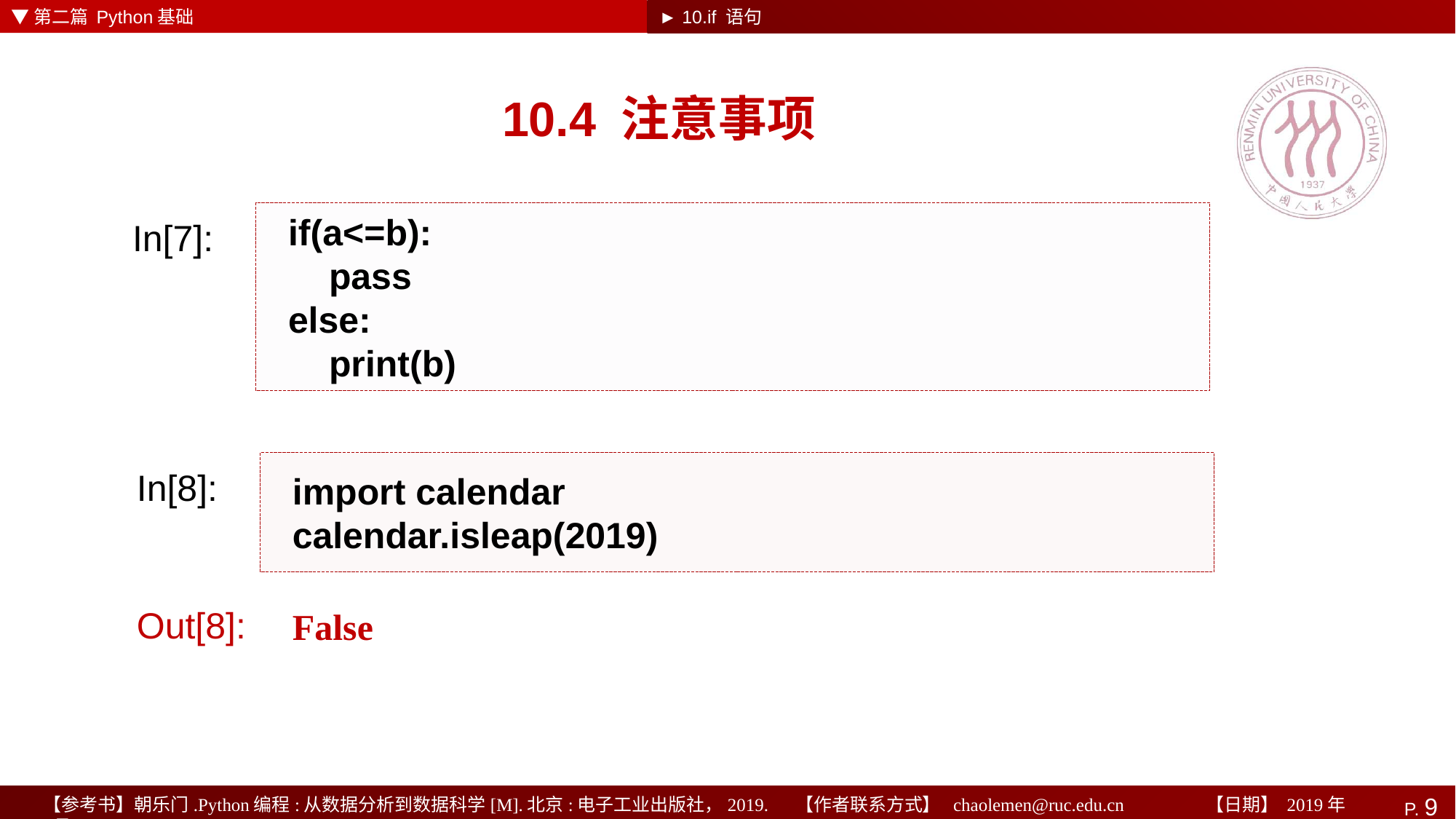

▼第二篇 Python基础
► 10.if 语句
# 10.4 注意事项
if(a<=b):
    pass
else:
    print(b)
In[7]:
import calendar
calendar.isleap(2019)
In[8]:
False
Out[8]: